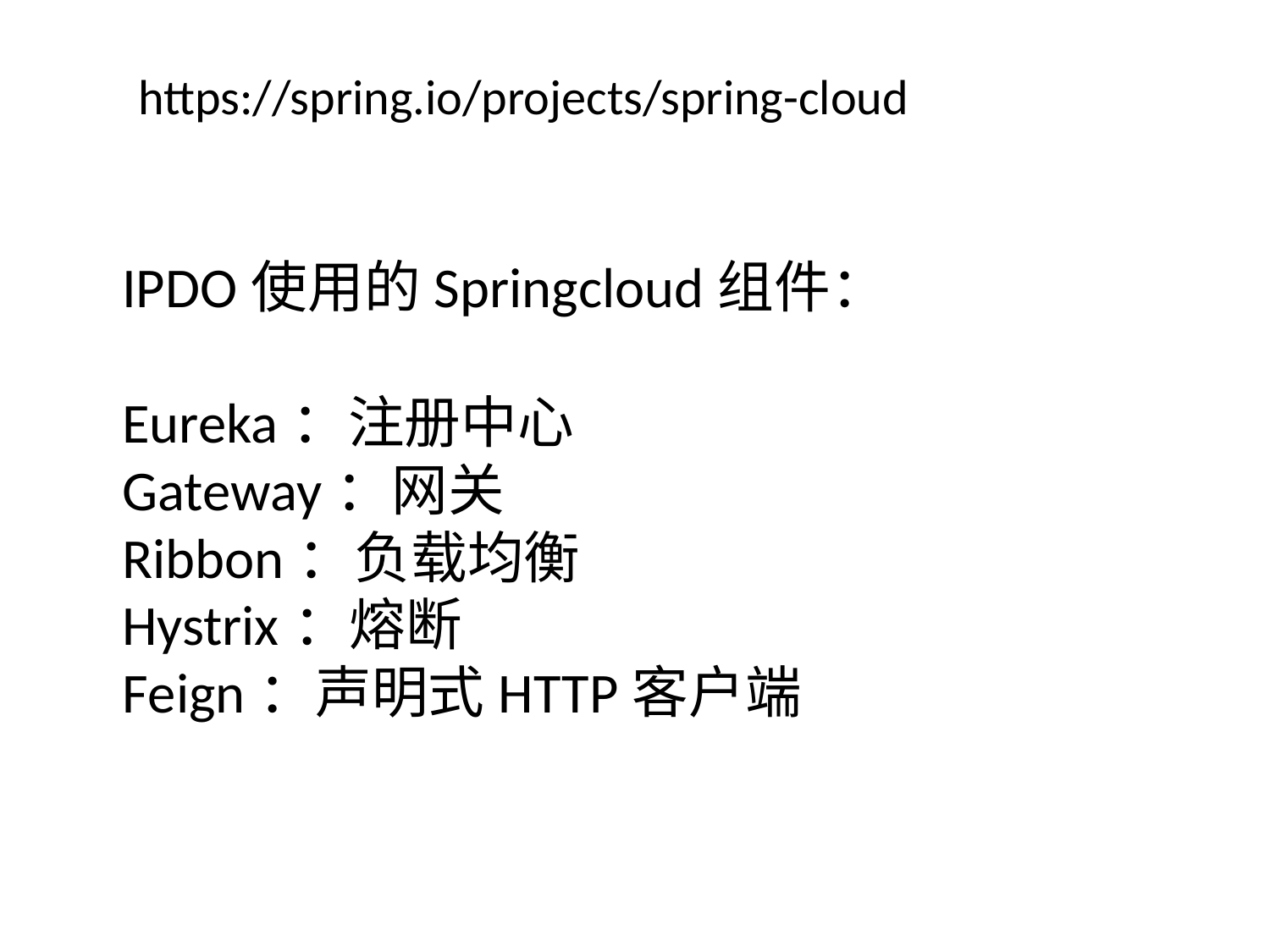

https://spring.io/projects/spring-cloud
IPDO使用的Springcloud组件：

Eureka：注册中心
Gateway：网关
Ribbon：负载均衡
Hystrix：熔断
Feign：声明式HTTP客户端